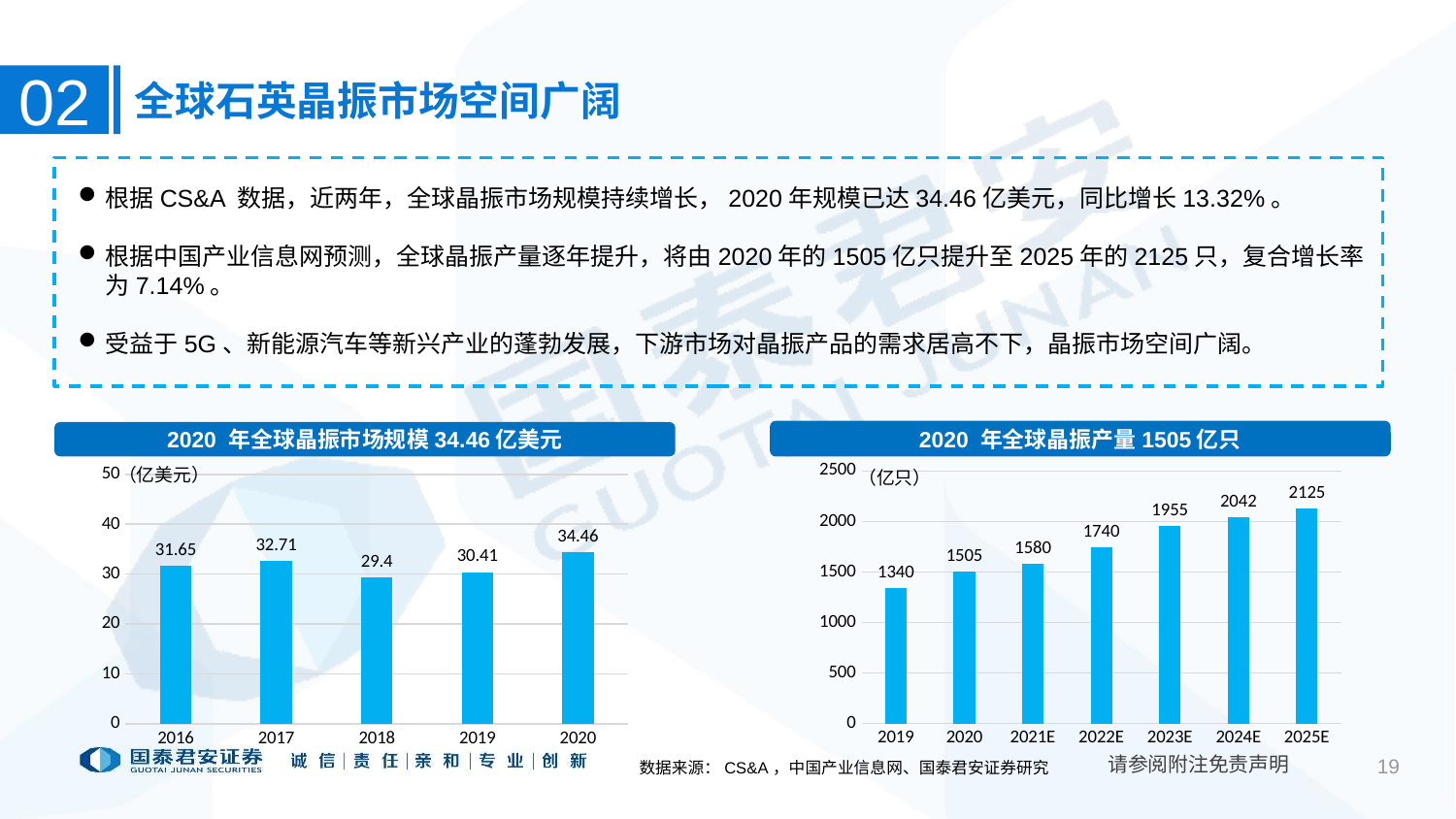

02

全球石英晶振市场空间广阔

根据CS&A 数据，近两年，全球晶振市场规模持续增长，2020年规模已达34.46亿美元，同比增长13.32%。

根据中国产业信息网预测，全球晶振产量逐年提升，将由2020年的1505亿只提升至2025年的2125只，复合增长率为7.14%。

受益于5G、新能源汽车等新兴产业的蓬勃发展，下游市场对晶振产品的需求居高不下，晶振市场空间广阔。
2020 年全球晶振产量1505亿只
2020 年全球晶振市场规模34.46亿美元

### Chart

| Category | 全球总产量（只） |
|---|---|
| 2019 | 1340.0 |
| 2020 | 1505.0 |
| 2021E | 1580.0 |
| 2022E | 1740.0 |
| 2023E | 1955.0 |
| 2024E | 2042.0 |
| 2025E | 2125.0 |
（亿美元）

### Chart

| Category | 全球晶振市场规模（亿美元） |
|---|---|
| 2016 | 31.65 |
| 2017 | 32.71 |
| 2018 | 29.4 |
| 2019 | 30.41 |
| 2020 | 34.46 |
数据来源：CS&A，中国产业信息网、国泰君安证券研究